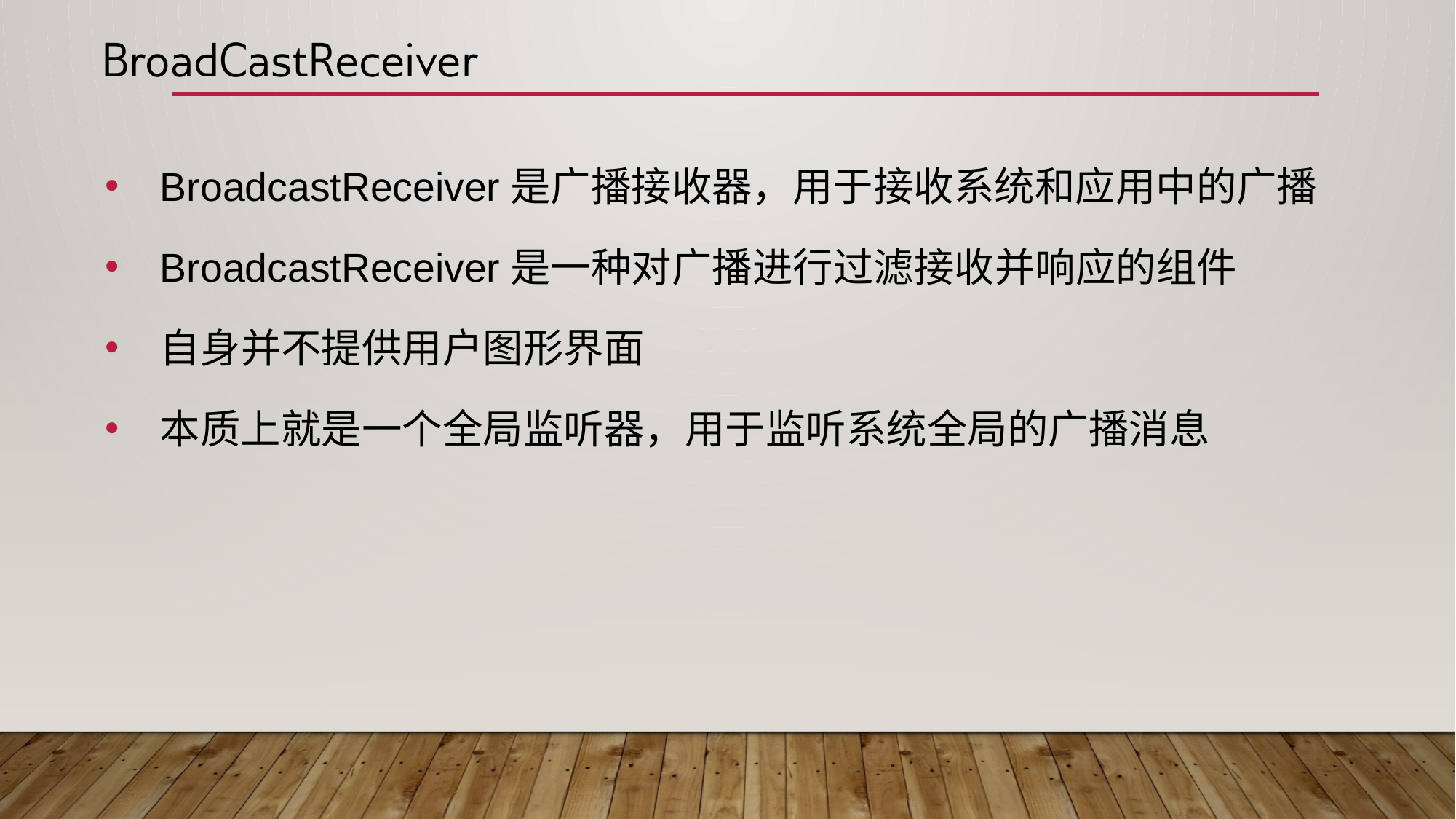

# BroadCastReceiver
BroadcastReceiver是广播接收器，用于接收系统和应用中的广播
BroadcastReceiver是一种对广播进行过滤接收并响应的组件
自身并不提供用户图形界面
本质上就是一个全局监听器，用于监听系统全局的广播消息